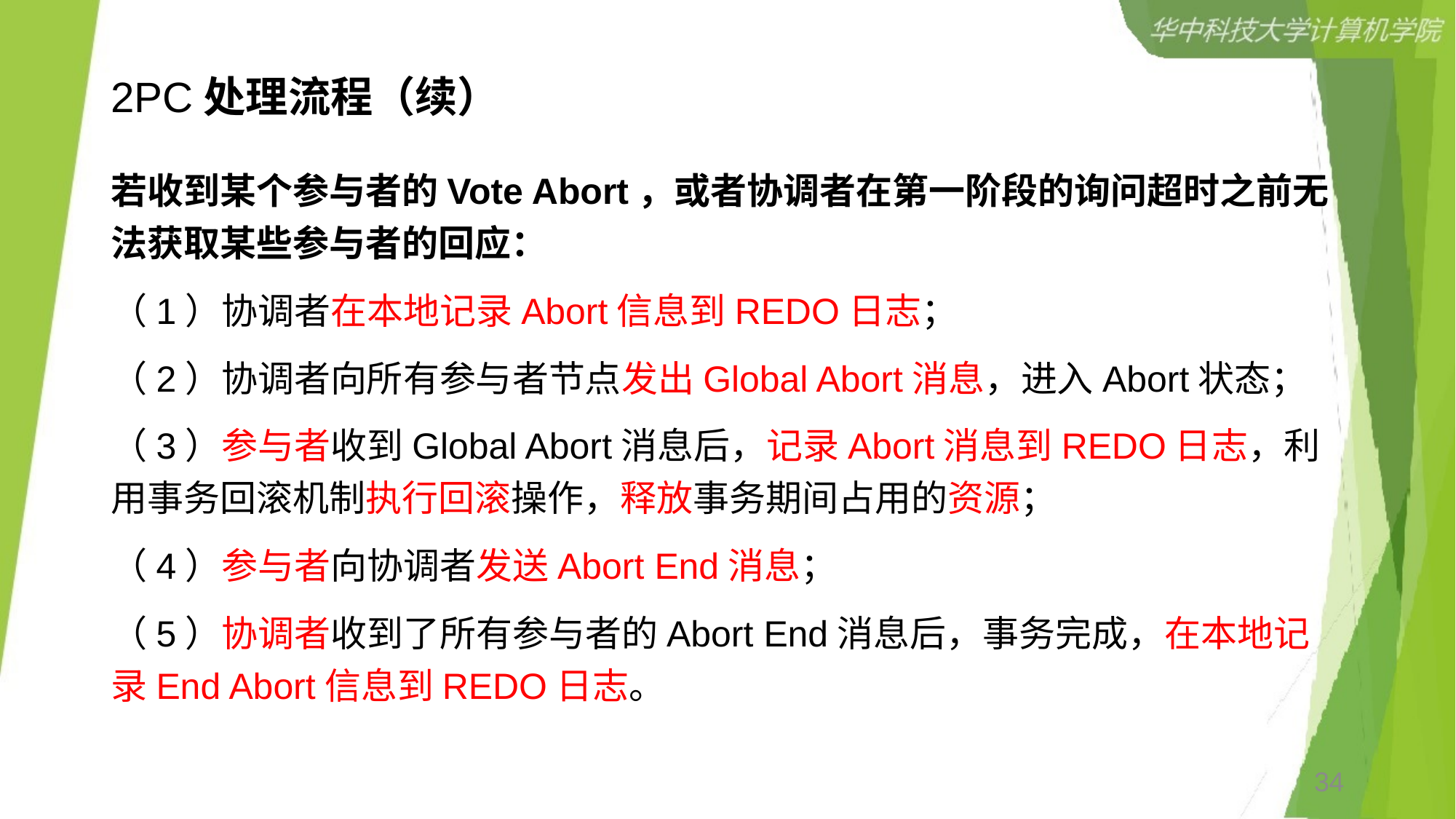

# 2PC处理流程（续）
若收到某个参与者的Vote Abort，或者协调者在第一阶段的询问超时之前无法获取某些参与者的回应：
（1）协调者在本地记录Abort信息到REDO日志；
（2）协调者向所有参与者节点发出Global Abort消息，进入Abort状态；
（3）参与者收到Global Abort消息后，记录Abort消息到REDO日志，利用事务回滚机制执行回滚操作，释放事务期间占用的资源；
（4）参与者向协调者发送Abort End消息；
（5）协调者收到了所有参与者的Abort End消息后，事务完成，在本地记录End Abort信息到REDO日志。
34